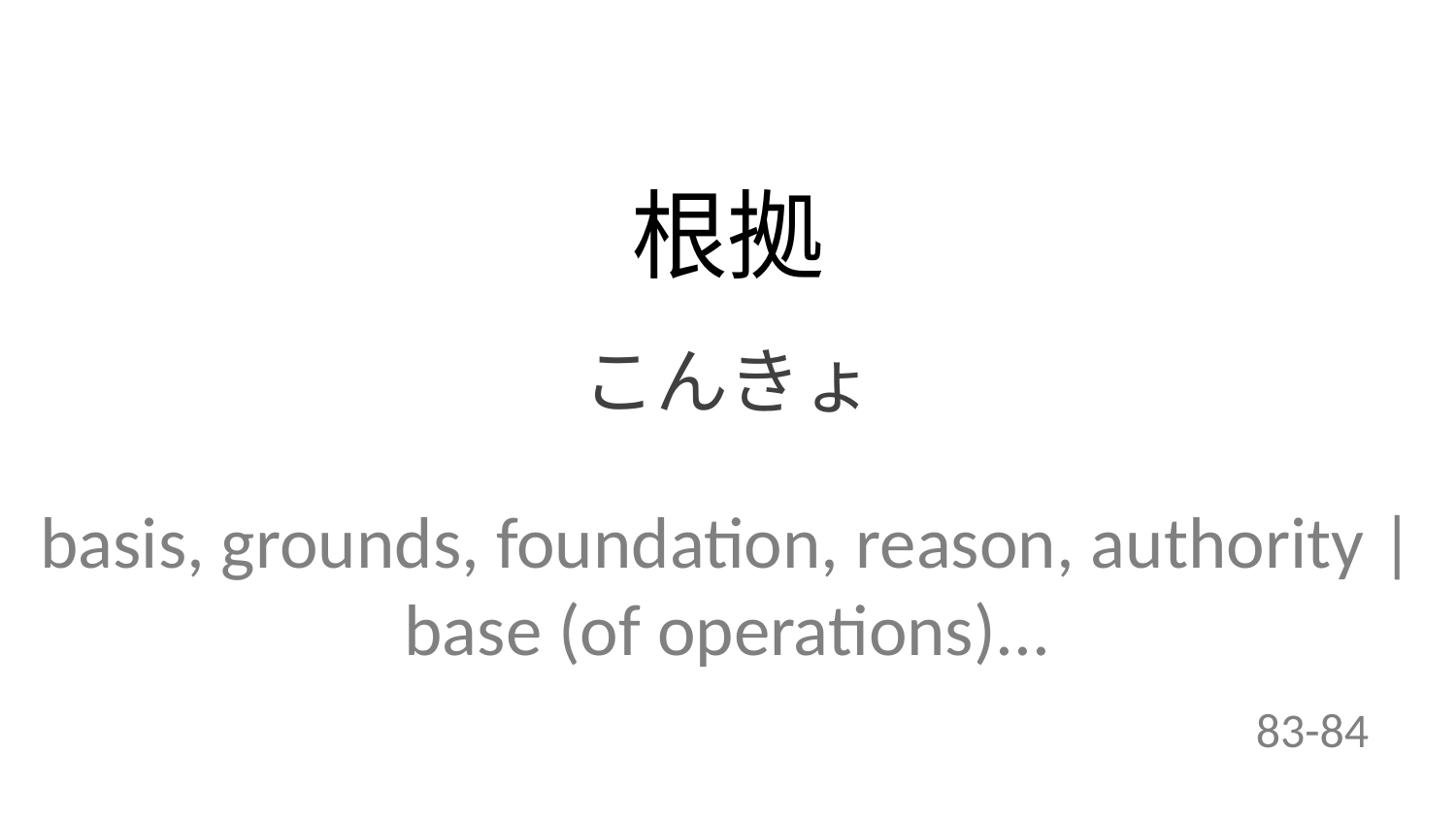

根拠

こんきょ
basis, grounds, foundation, reason, authority | base (of operations)...
83-84